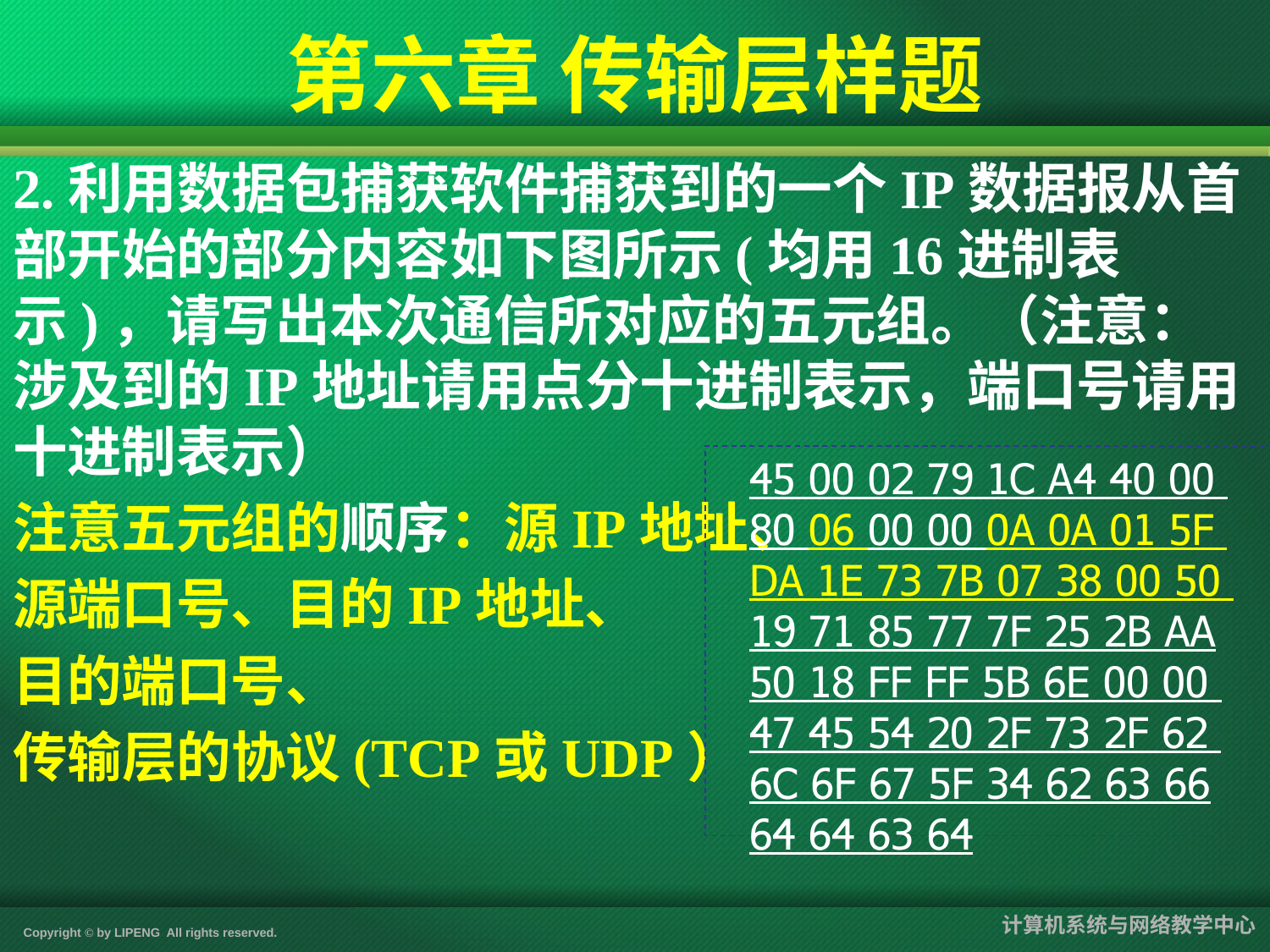

#
第六章 传输层样题
2.利用数据包捕获软件捕获到的一个IP数据报从首部开始的部分内容如下图所示(均用16进制表示)，请写出本次通信所对应的五元组。（注意：涉及到的IP地址请用点分十进制表示，端口号请用十进制表示）
注意五元组的顺序：源IP地址、
源端口号、目的IP地址、
目的端口号、
传输层的协议(TCP或UDP）

45 00 02 79 1C A4 40 00
80 06 00 00 0A 0A 01 5F
DA 1E 73 7B 07 38 00 50
19 71 85 77 7F 25 2B AA
50 18 FF FF 5B 6E 00 00
47 45 54 20 2F 73 2F 62
6C 6F 67 5F 34 62 63 66
64 64 63 64